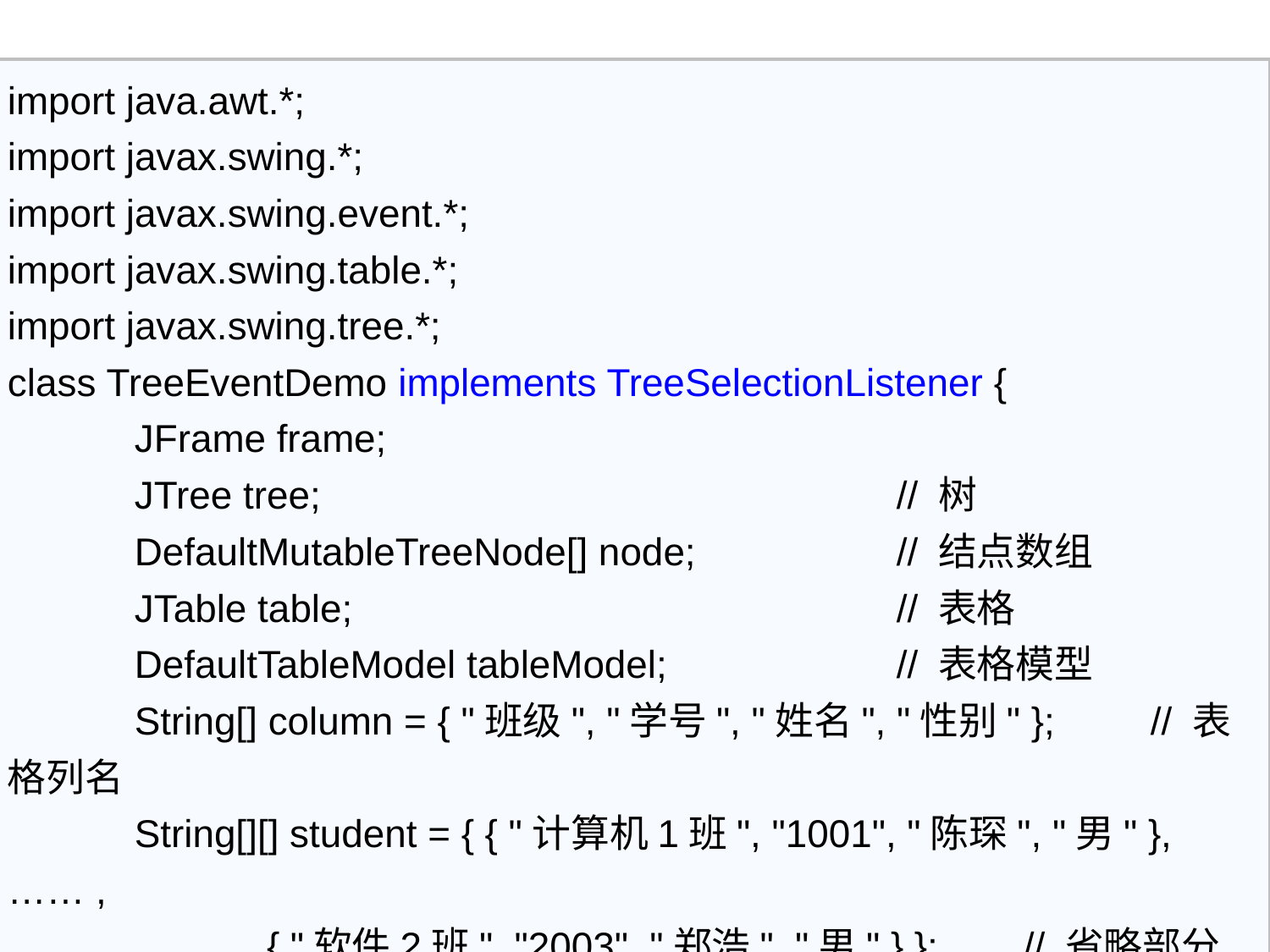

# 事件处理代码
import java.awt.*;
import javax.swing.*;
import javax.swing.event.*;
import javax.swing.table.*;
import javax.swing.tree.*;
class TreeEventDemo implements TreeSelectionListener {
	JFrame frame;
	JTree tree; 					// 树
	DefaultMutableTreeNode[] node;		// 结点数组
	JTable table; 					// 表格
	DefaultTableModel tableModel;		// 表格模型
	String[] column = { "班级", "学号", "姓名", "性别" }; 	// 表格列名
	String[][] student = { { "计算机1班", "1001", "陈琛", "男" }, …… ,
                        { "软件2班", "2003", "郑浩", "男" } };	// 省略部分数据